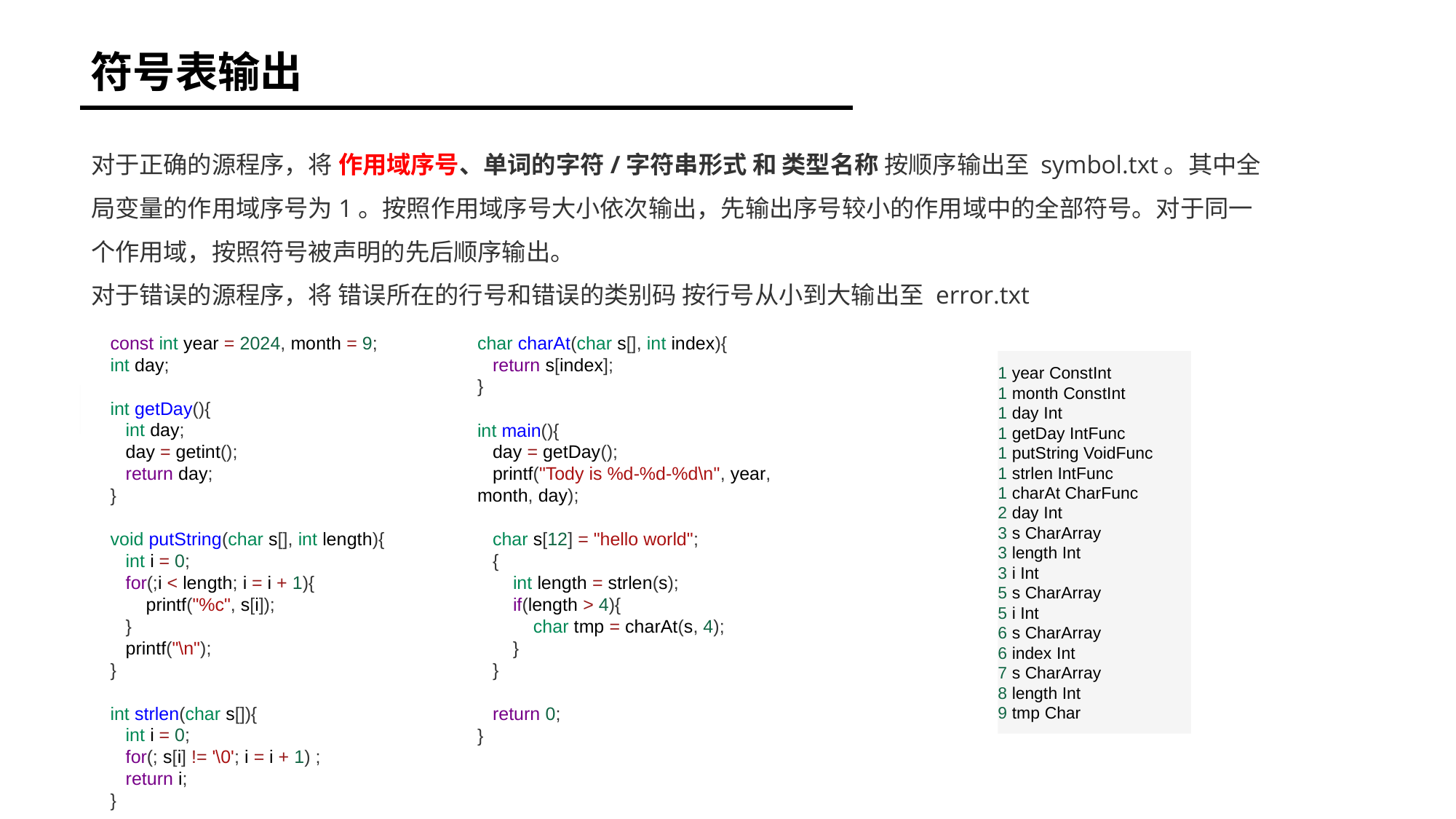

符号表输出
对于正确的源程序，将 作用域序号、单词的字符/字符串形式 和 类型名称 按顺序输出至 symbol.txt。其中全局变量的作用域序号为1。按照作用域序号大小依次输出，先输出序号较小的作用域中的全部符号。对于同一个作用域，按照符号被声明的先后顺序输出。
对于错误的源程序，将 错误所在的行号和错误的类别码 按行号从小到大输出至 error.txt
const int year = 2024, month = 9;
int day;
int getDay(){
   int day;
   day = getint();
   return day;
}
void putString(char s[], int length){
   int i = 0;
   for(;i < length; i = i + 1){
       printf("%c", s[i]);
   }
   printf("\n");
}
int strlen(char s[]){
   int i = 0;
   for(; s[i] != '\0'; i = i + 1) ;
   return i;
}
char charAt(char s[], int index){
   return s[index];
}
int main(){
   day = getDay();
   printf("Tody is %d-%d-%d\n", year, month, day);
   char s[12] = "hello world";
   {
       int length = strlen(s);
       if(length > 4){
           char tmp = charAt(s, 4);
       }
   }
   return 0;
}

1 year ConstInt
1 month ConstInt
1 day Int
1 getDay IntFunc
1 putString VoidFunc
1 strlen IntFunc
1 charAt CharFunc
2 day Int
3 s CharArray
3 length Int
3 i Int
5 s CharArray
5 i Int
6 s CharArray
6 index Int
7 s CharArray
8 length Int
9 tmp Char